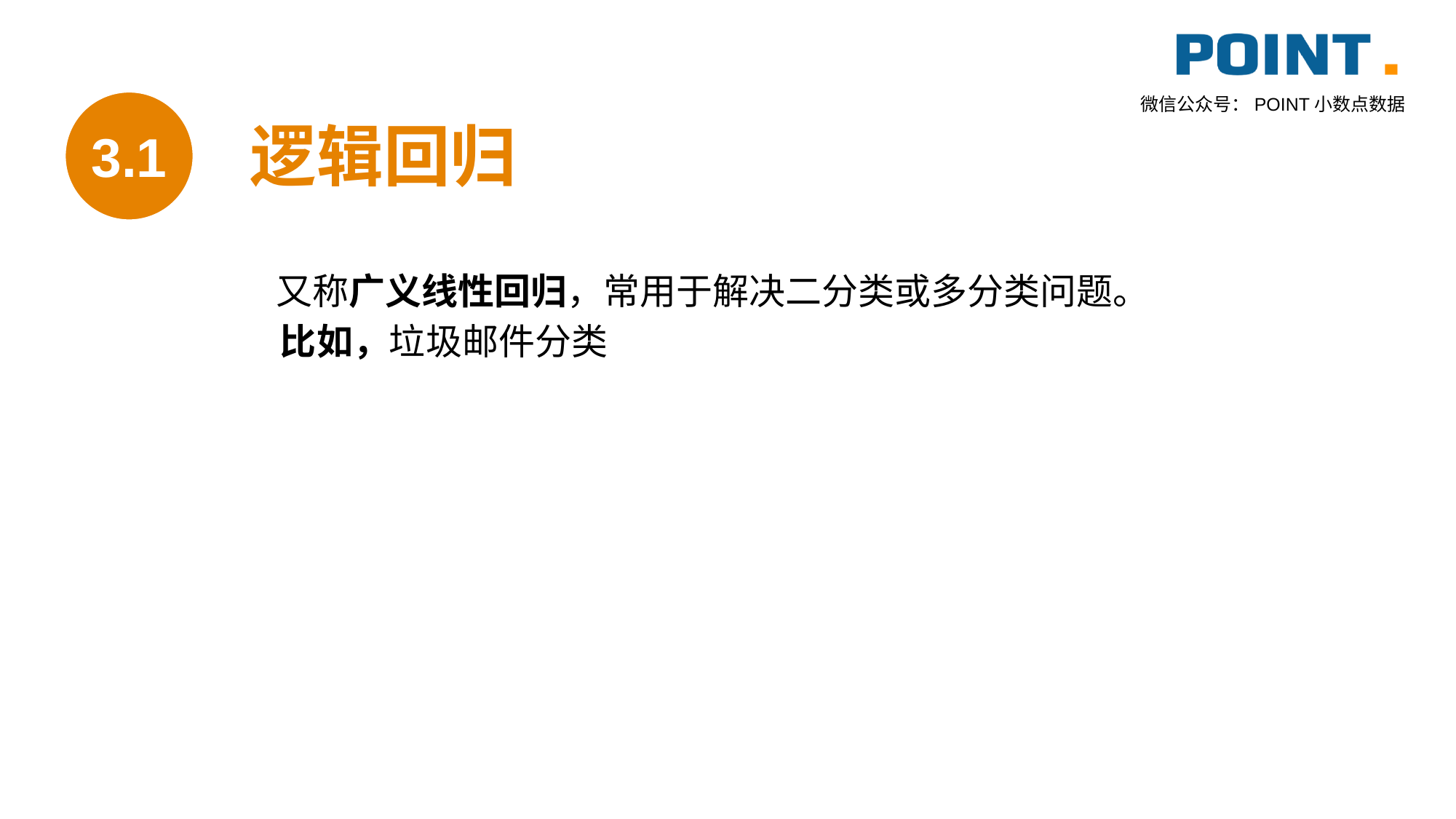

3.1
逻辑回归
又称广义线性回归，常用于解决二分类或多分类问题。

比如，垃圾邮件分类